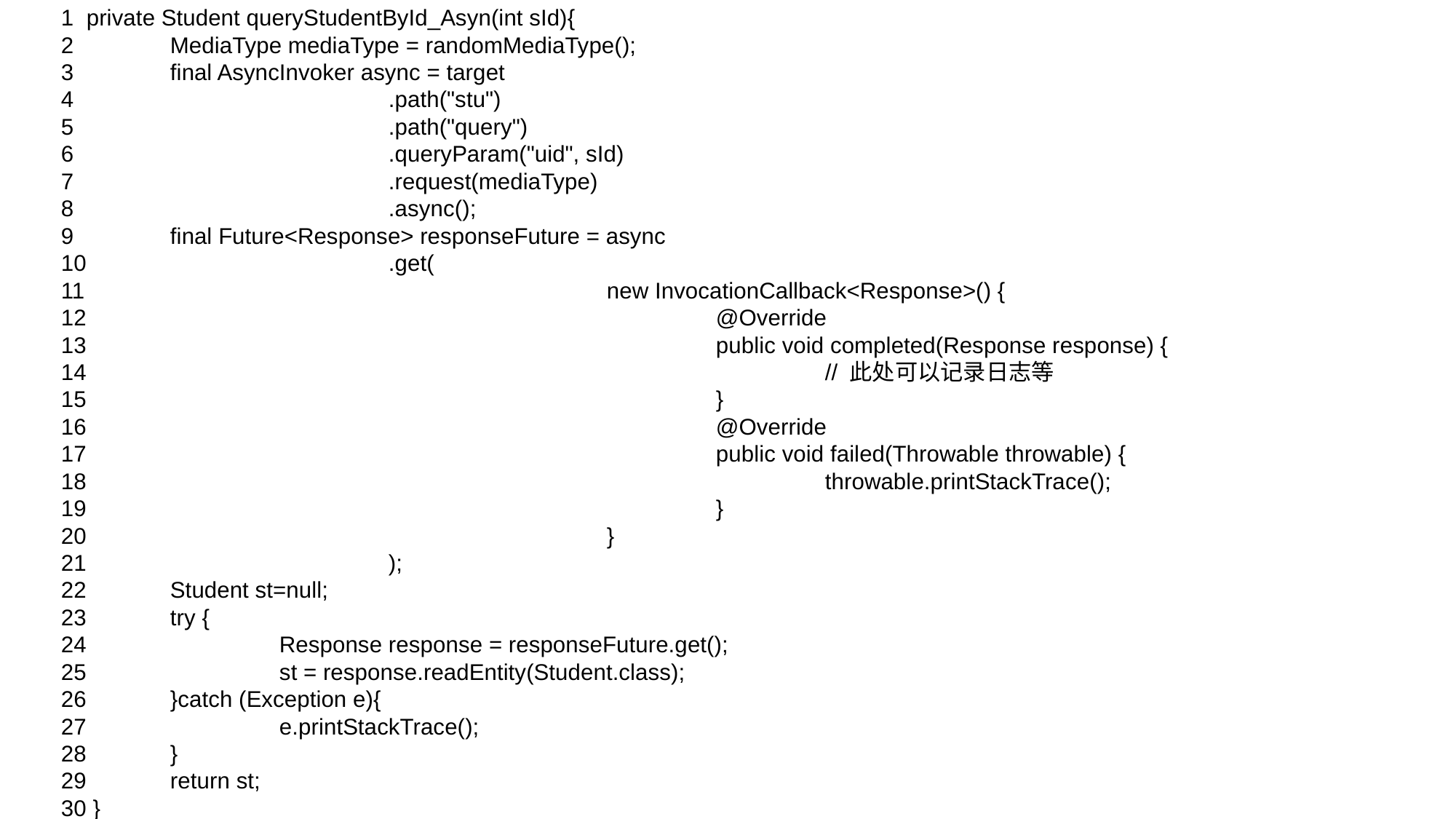

1  private Student queryStudentById_Asyn(int sId){
2  	MediaType mediaType = randomMediaType();
3  	final AsyncInvoker async = target
4  			.path("stu")
5  			.path("query")
6  			.queryParam("uid", sId)
7  			.request(mediaType)
8  			.async();
9  	final Future<Response> responseFuture = async
10 			.get(
11 					new InvocationCallback<Response>() {
12 						@Override
13 						public void completed(Response response) {
14 							// 此处可以记录日志等
15 						}
16 						@Override
17 						public void failed(Throwable throwable) {
18 							throwable.printStackTrace();
19 						}
20 					}
21 			);
22 	Student st=null;
23 	try {
24 		Response response = responseFuture.get();
25 		st = response.readEntity(Student.class);
26 	}catch (Exception e){
27 		e.printStackTrace();
28 	}
29 	return st;
30 }